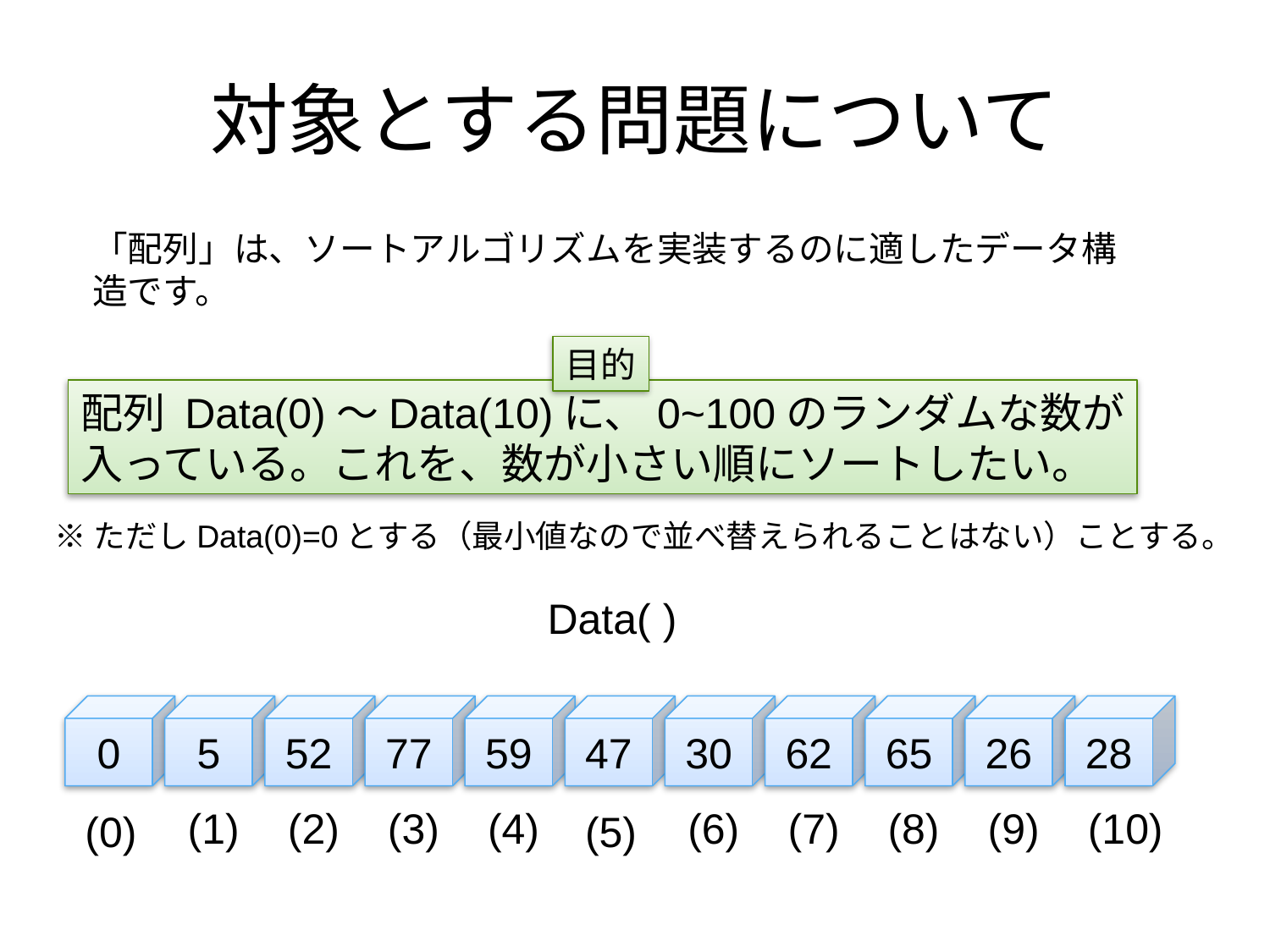

# 対象とする問題について
「配列」は、ソートアルゴリズムを実装するのに適したデータ構造です。
目的
配列 Data(0)～Data(10)に、0~100のランダムな数が
入っている。これを、数が小さい順にソートしたい。
※ただしData(0)=0とする（最小値なので並べ替えられることはない）ことする。
Data( )
0
5
52
77
59
47
30
62
65
26
28
(1)
(2)
(3)
(4)
(6)
(7)
(8)
(9)
(10)
(0)
(5)